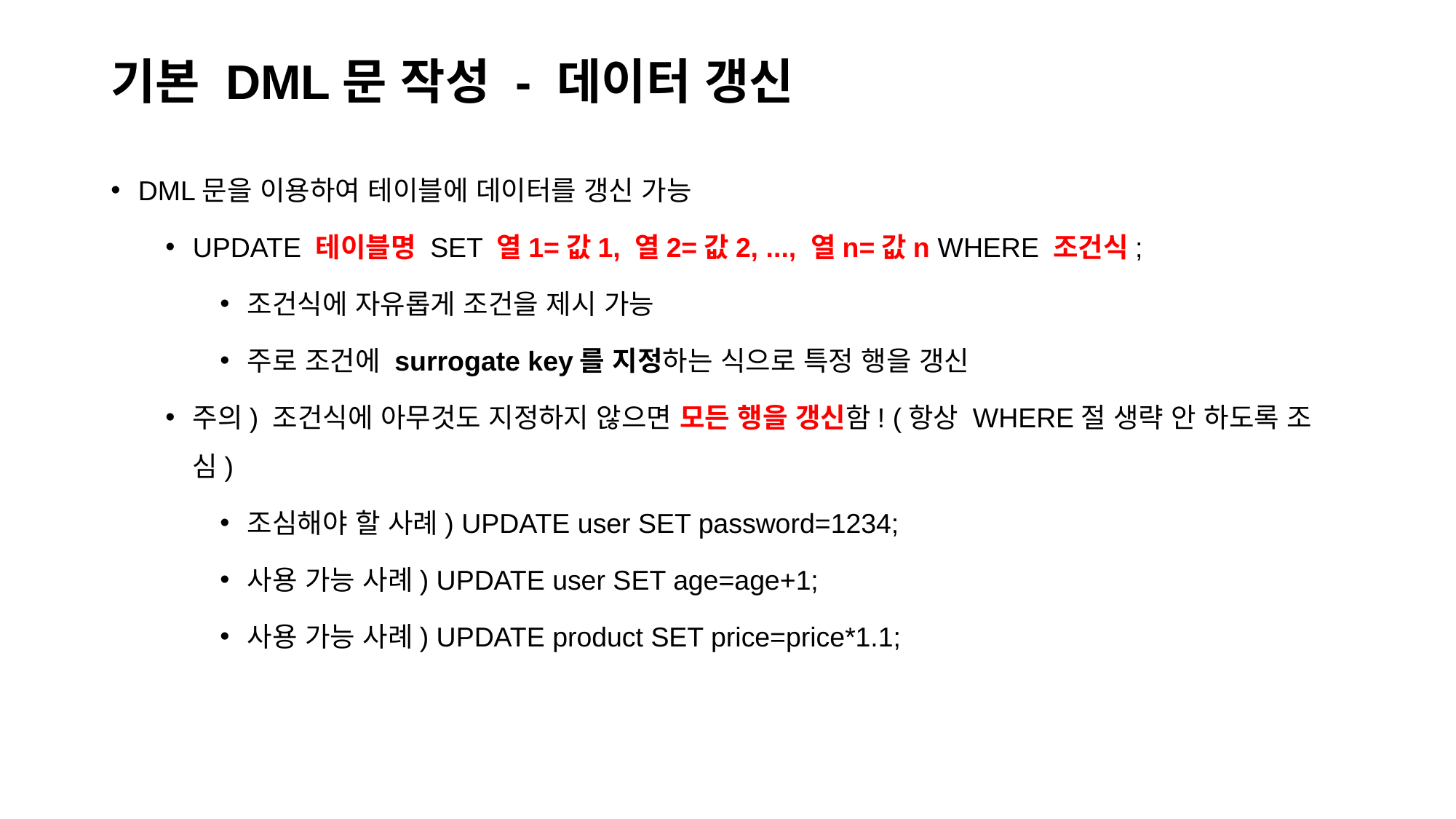

# 기본 DML문 작성 - 데이터 갱신
DML문을 이용하여 테이블에 데이터를 갱신 가능
UPDATE 테이블명 SET 열1=값1, 열2=값2, ..., 열n=값n WHERE 조건식;
조건식에 자유롭게 조건을 제시 가능
주로 조건에 surrogate key를 지정하는 식으로 특정 행을 갱신
주의) 조건식에 아무것도 지정하지 않으면 모든 행을 갱신함! (항상 WHERE절 생략 안 하도록 조심)
조심해야 할 사례) UPDATE user SET password=1234;
사용 가능 사례) UPDATE user SET age=age+1;
사용 가능 사례) UPDATE product SET price=price*1.1;